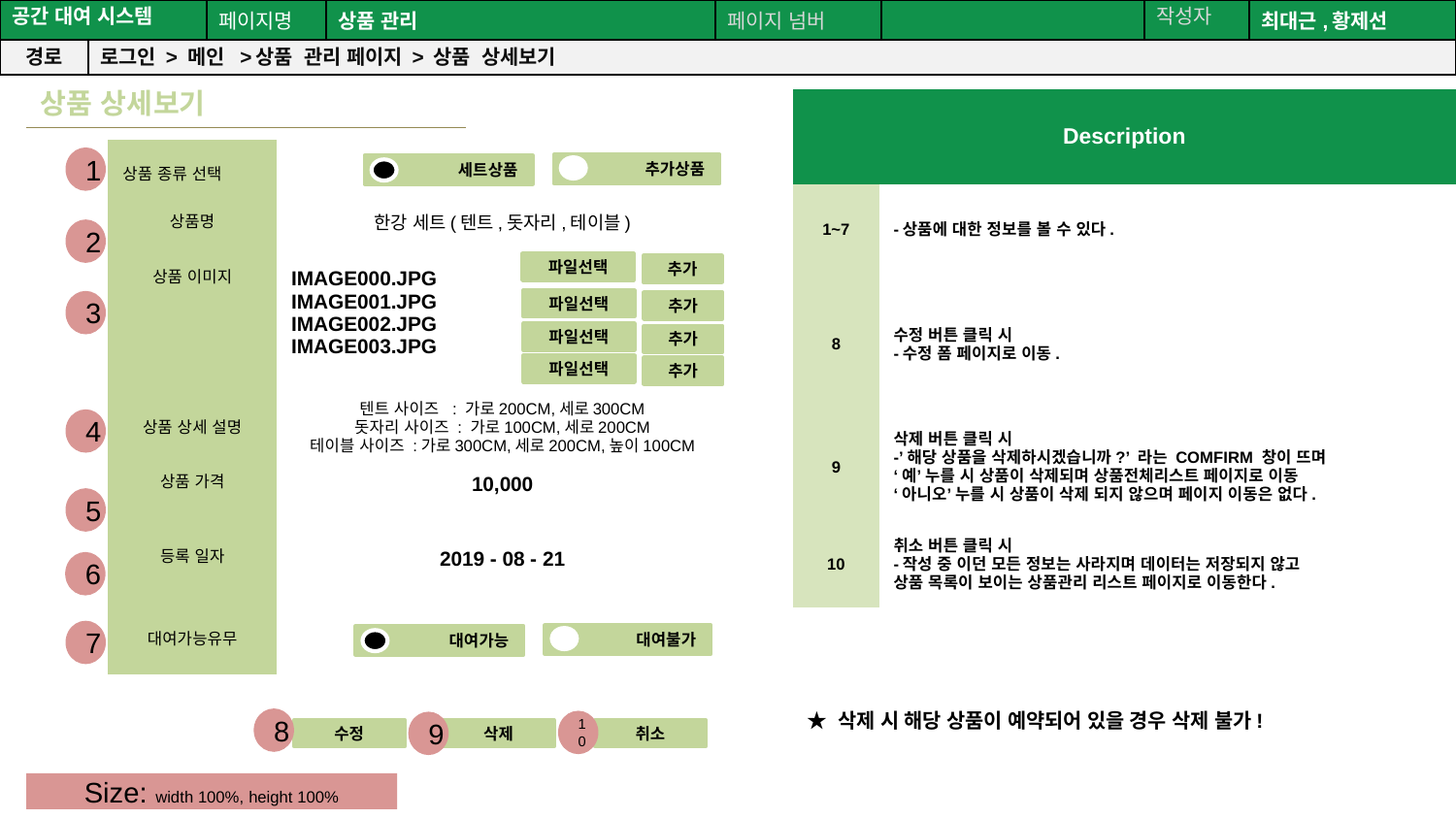

공간(오피스) 대여 시스템
| 공간 대여 시스템 |  | 페이지명 | 상품 관리 | 페이지 넘버 |  | 작성자 | 최대근,황제선 |
| --- | --- | --- | --- | --- | --- | --- | --- |
| 경로 | 로그인 > 메인 >상품 관리 페이지 > 상품 상세보기 |  |  |  |  |  |  |
상품 상세보기
| Description |  |
| --- | --- |
| 1~7 | -상품에 대한 정보를 볼 수 있다. |
| 8 | 수정 버튼 클릭 시 -수정 폼 페이지로 이동. |
| 9 | 삭제 버튼 클릭 시 -’해당 상품을 삭제하시겠습니까?’ 라는 COMFIRM 창이 뜨며 ‘예’ 누를 시 상품이 삭제되며 상품전체리스트 페이지로 이동 ‘아니오’ 누를 시 상품이 삭제 되지 않으며 페이지 이동은 없다. |
| 10 | 취소 버튼 클릭 시 -작성 중 이던 모든 정보는 사라지며 데이터는 저장되지 않고 상품 목록이 보이는 상품관리 리스트 페이지로 이동한다. |
| 상품 종류 선택 |  |
| --- | --- |
| 상품명 | 한강 세트(텐트,돗자리,테이블) |
| 상품 이미지 | IMAGE000.JPG IMAGE001.JPG IMAGE002.JPG IMAGE003.JPG |
| 상품 상세 설명 | 텐트 사이즈 : 가로200CM,세로300CM 돗자리 사이즈 : 가로100CM,세로200CM 테이블 사이즈 :가로300CM,세로200CM,높이100CM |
| 상품 가격 | 10,000 |
| 등록 일자 | 2019 - 08 - 21 |
| 대여가능유무 |  |
|  |  |
1
추가상품

  세트상품

2
파일선택
추가
파일선택
3
추가
파일선택
추가
파일선택
추가
4
5
6
7
대여불가

  대여가능

★ 삭제 시 해당 상품이 예약되어 있을 경우 삭제 불가!
8
10
9
수정
삭제
취소
Size: width 100%, height 100%